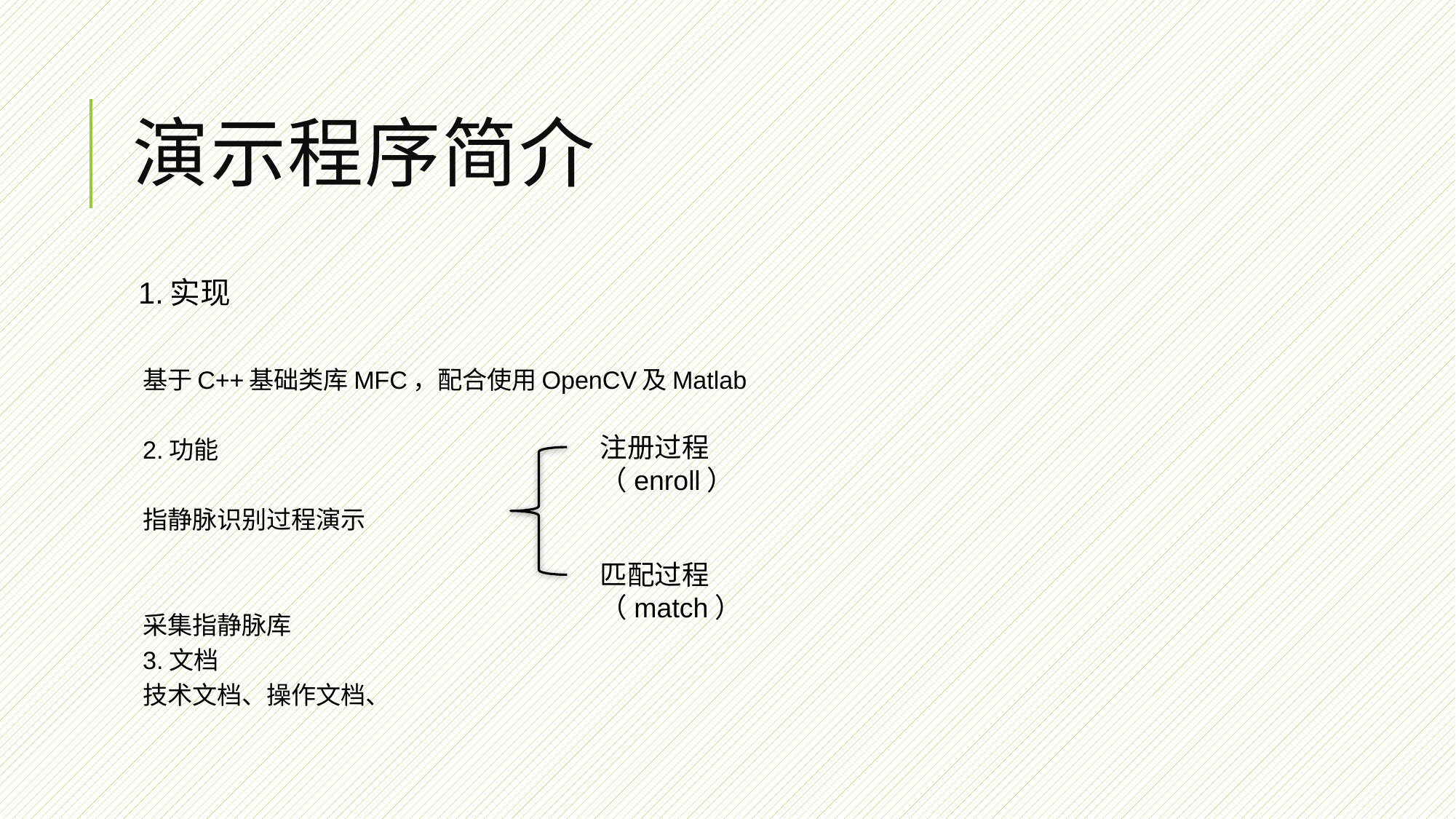

# 演示程序简介
1.实现

	基于C++基础类库MFC，配合使用OpenCV及Matlab

2.功能

	指静脉识别过程演示

	采集指静脉库
3.文档
	技术文档、操作文档、

注册过程（enroll）

匹配过程（match）